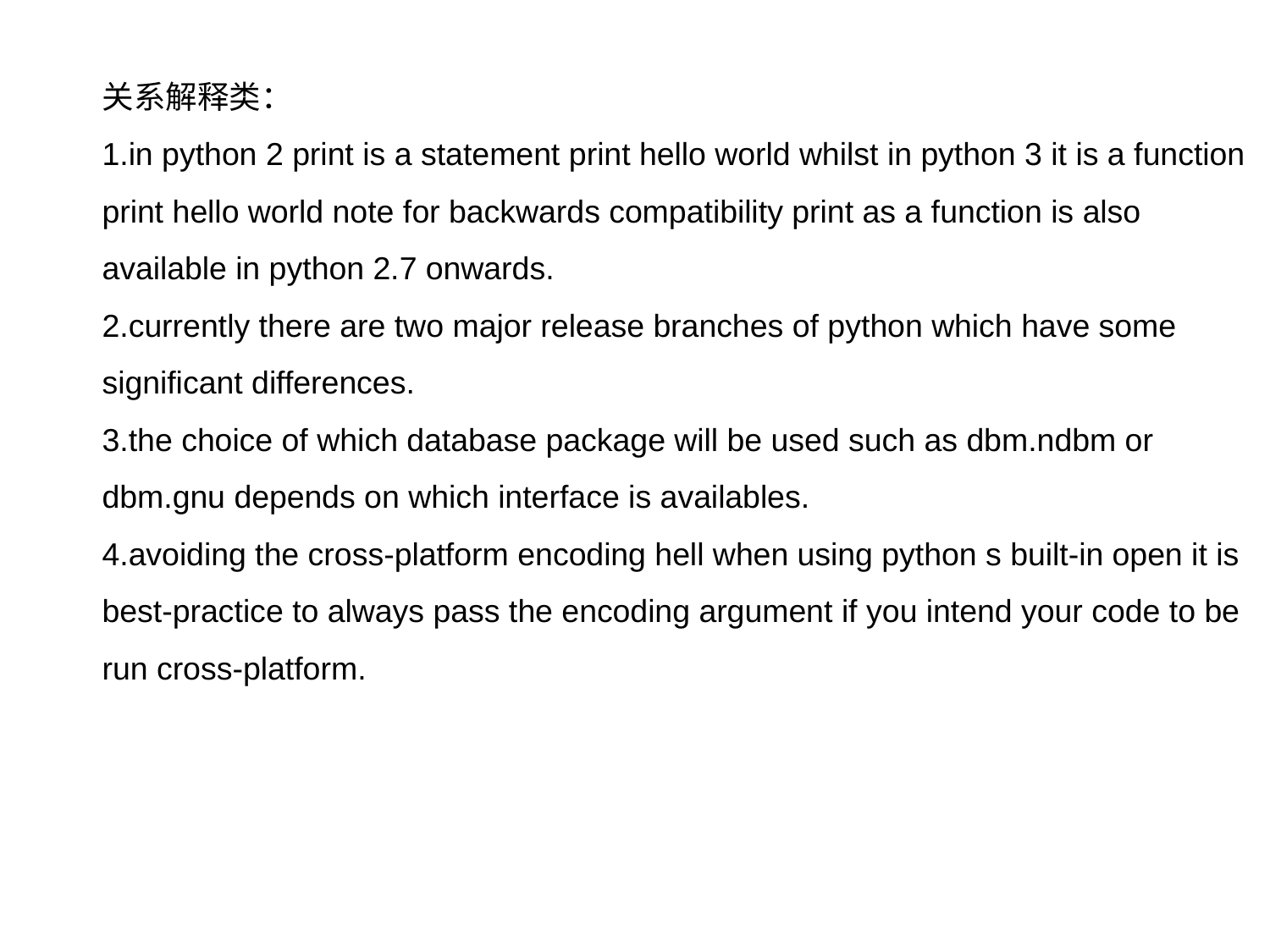

关系解释类：
1.in python 2 print is a statement print hello world whilst in python 3 it is a function print hello world note for backwards compatibility print as a function is also available in python 2.7 onwards.
2.currently there are two major release branches of python which have some significant differences.
3.the choice of which database package will be used such as dbm.ndbm or dbm.gnu depends on which interface is availables.
4.avoiding the cross-platform encoding hell when using python s built-in open it is best-practice to always pass the encoding argument if you intend your code to be run cross-platform.